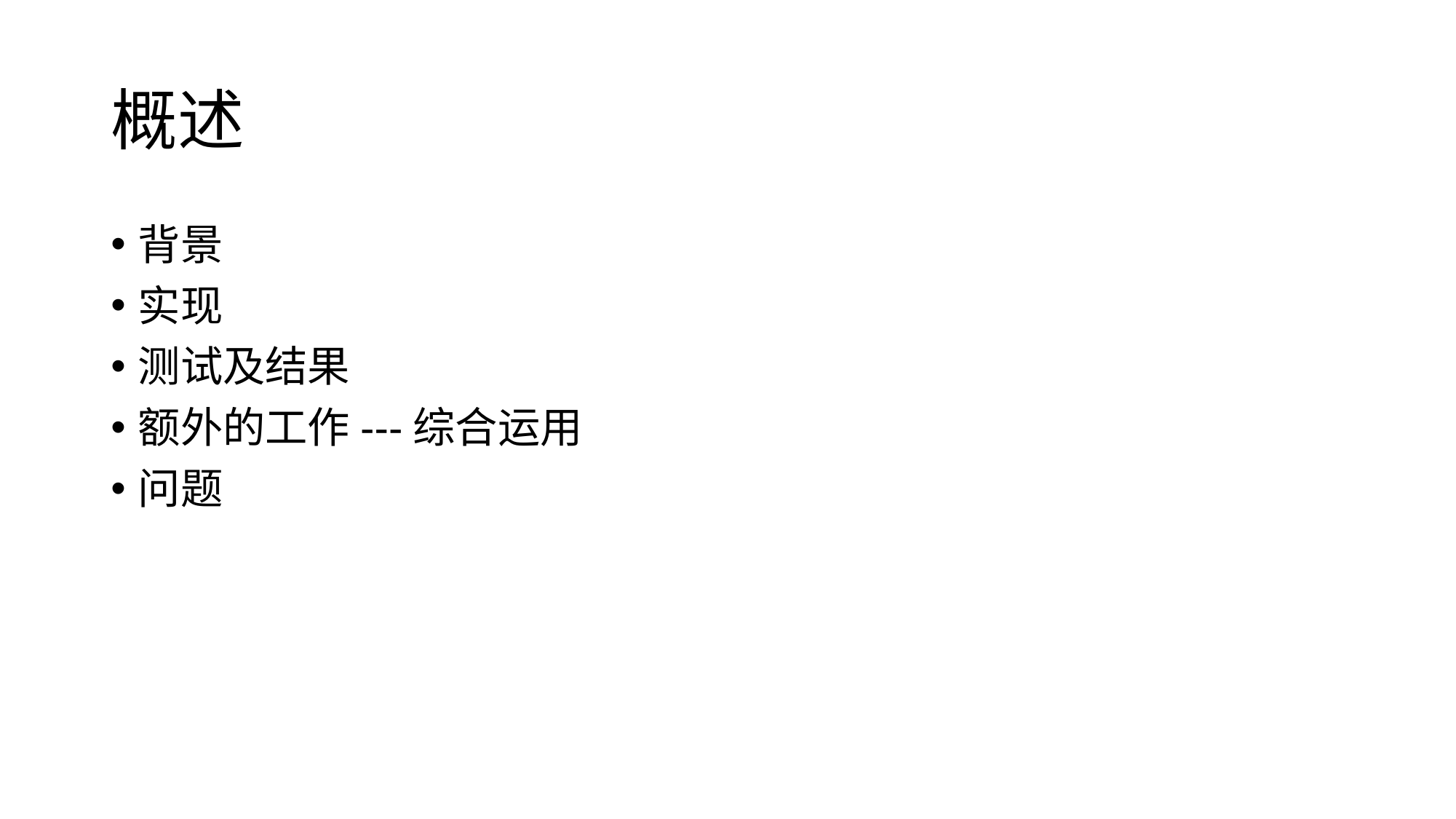

# 概述
背景
实现
测试及结果
额外的工作---综合运用
问题